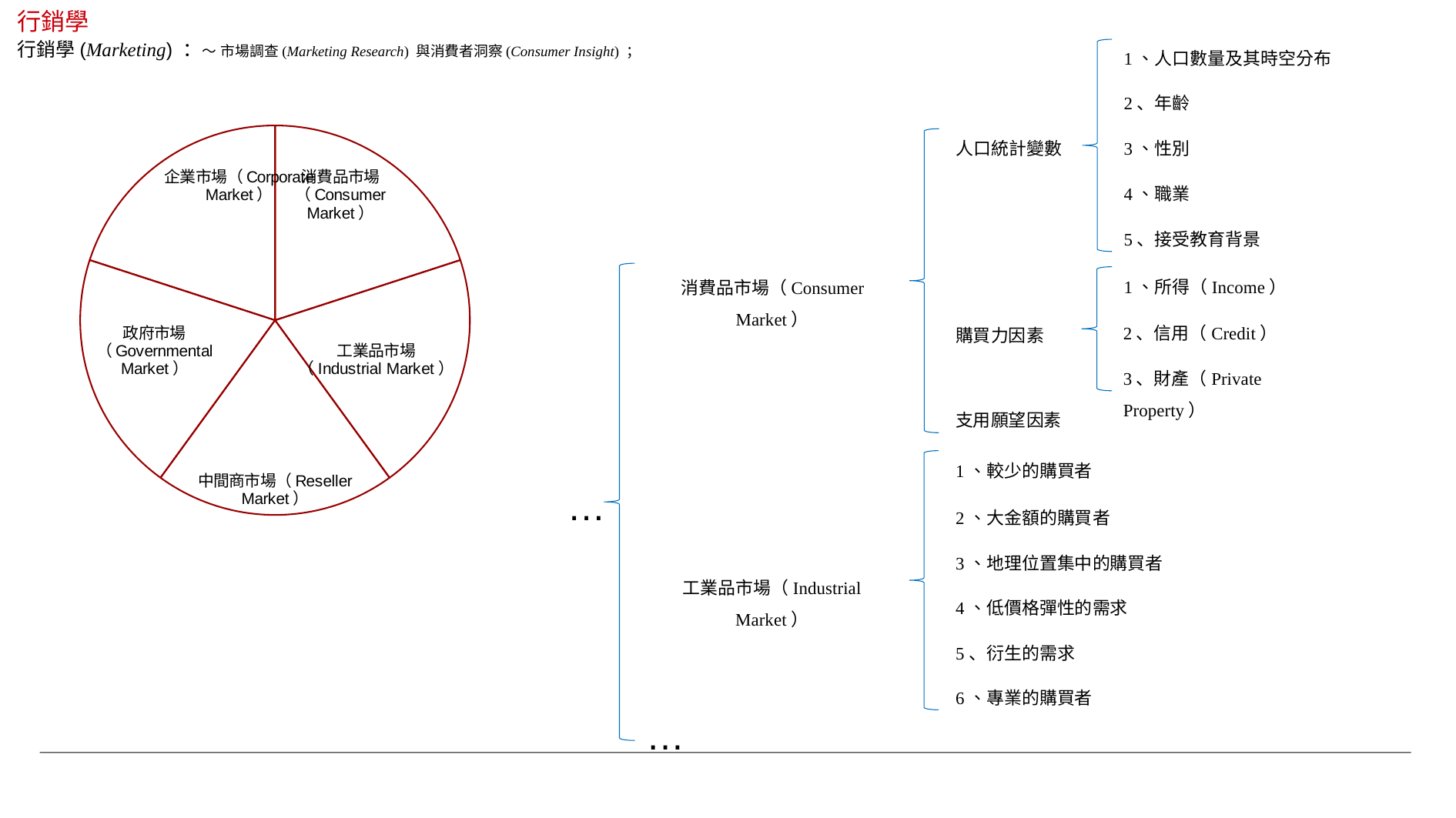

行銷學
行銷學(Marketing) ：～ 市場調查(Marketing Research) 與消費者洞察(Consumer Insight) ；
1、人口數量及其時空分布

2、年齡

### Chart

| Category | 市場分類 |
|---|---|
| 消費品市場（Consumer Market） | 0.2 |
| 工業品市場（Industrial Market） | 0.2 |
| 中間商市場（Reseller Market） | 0.2 |
| 政府市場（Governmental Market） | 0.2 |
| 企業市場（Corporate Market） | 0.2 |
人口統計變數
3、性別

4、職業
5、接受教育背景
1、所得（Income）
消費品市場（Consumer Market）

2、信用（Credit）
購買力因素
3、財產（Private Property）
支用願望因素
1、較少的購買者

…
2、大金額的購買者
3、地理位置集中的購買者
工業品市場（Industrial Market）
4、低價格彈性的需求
5、衍生的需求
6、專業的購買者
…